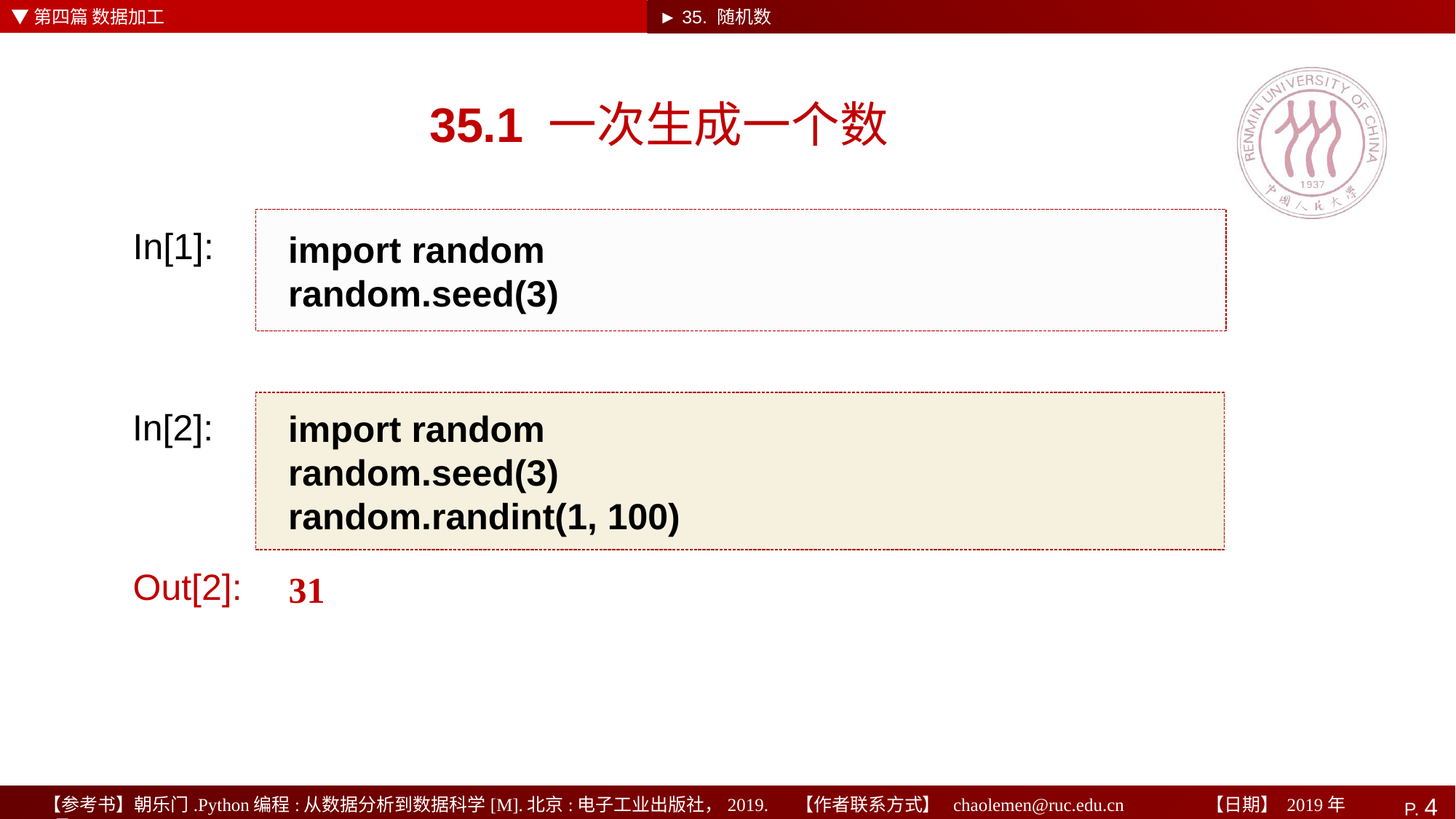

▼第四篇 数据加工
► 35. 随机数
# 35.1 一次生成一个数
import random
random.seed(3)
In[1]:

import random
random.seed(3)
random.randint(1, 100)
In[2]:
31
Out[2]: